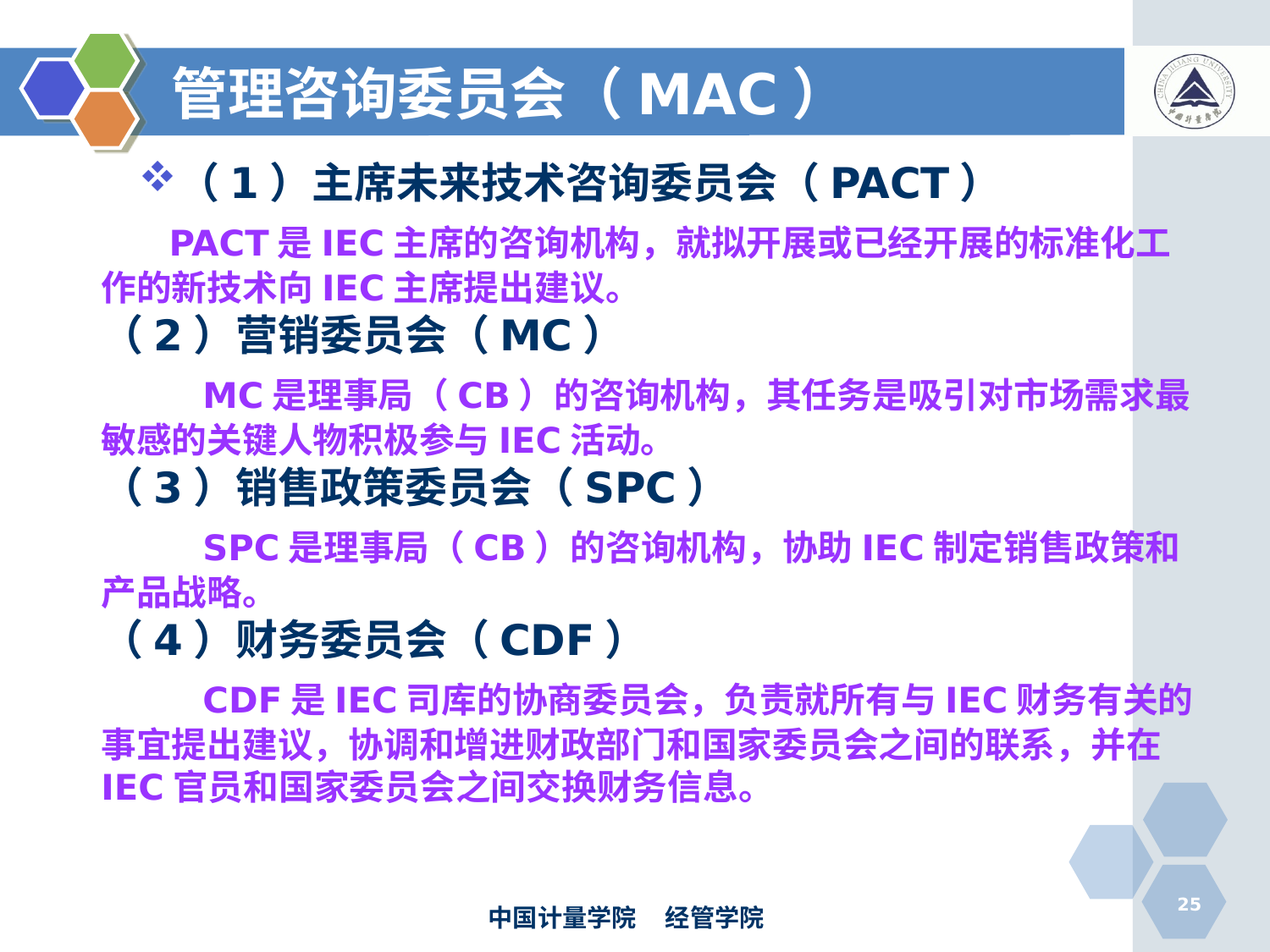

# 管理咨询委员会（MAC）
（1）主席未来技术咨询委员会（PACT）
     PACT是IEC主席的咨询机构，就拟开展或已经开展的标准化工作的新技术向IEC主席提出建议。
（2）营销委员会（MC）
        MC是理事局（CB）的咨询机构，其任务是吸引对市场需求最敏感的关键人物积极参与IEC活动。
（3）销售政策委员会（SPC）
        SPC是理事局（CB）的咨询机构，协助IEC制定销售政策和产品战略。
（4）财务委员会（CDF）
        CDF是IEC司库的协商委员会，负责就所有与IEC财务有关的事宜提出建议，协调和增进财政部门和国家委员会之间的联系，并在IEC官员和国家委员会之间交换财务信息。
25
中国计量学院     经管学院